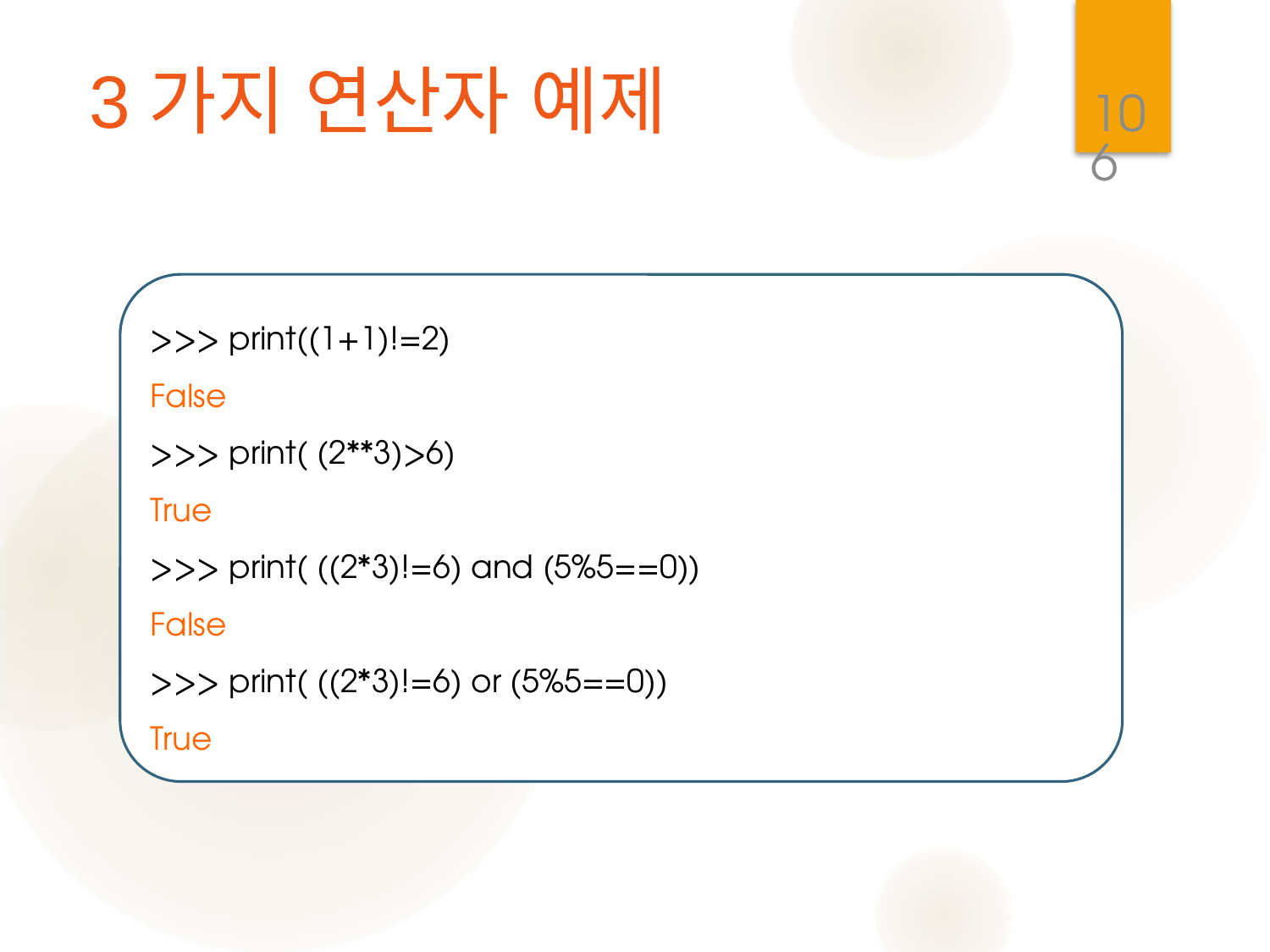

106
# 3가지 연산자 예제
>>> print((1+1)!=2)
False
>>> print( (2**3)>6)
True
>>> print( ((2*3)!=6) and (5%5==0))
False
>>> print( ((2*3)!=6) or (5%5==0))
True